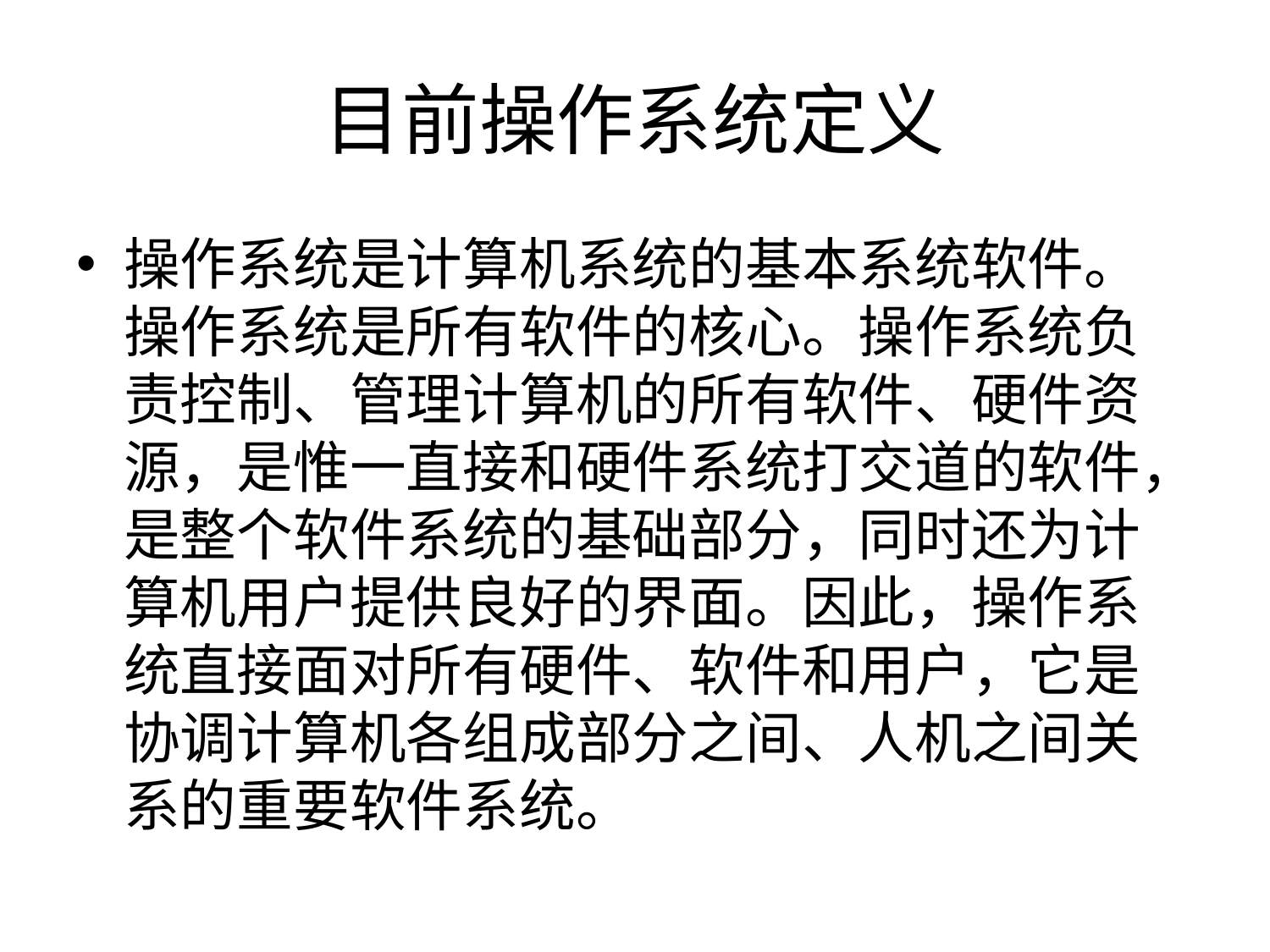

# 目前操作系统定义
操作系统是计算机系统的基本系统软件。操作系统是所有软件的核心。操作系统负责控制、管理计算机的所有软件、硬件资源，是惟一直接和硬件系统打交道的软件，是整个软件系统的基础部分，同时还为计算机用户提供良好的界面。因此，操作系统直接面对所有硬件、软件和用户，它是协调计算机各组成部分之间、人机之间关系的重要软件系统。